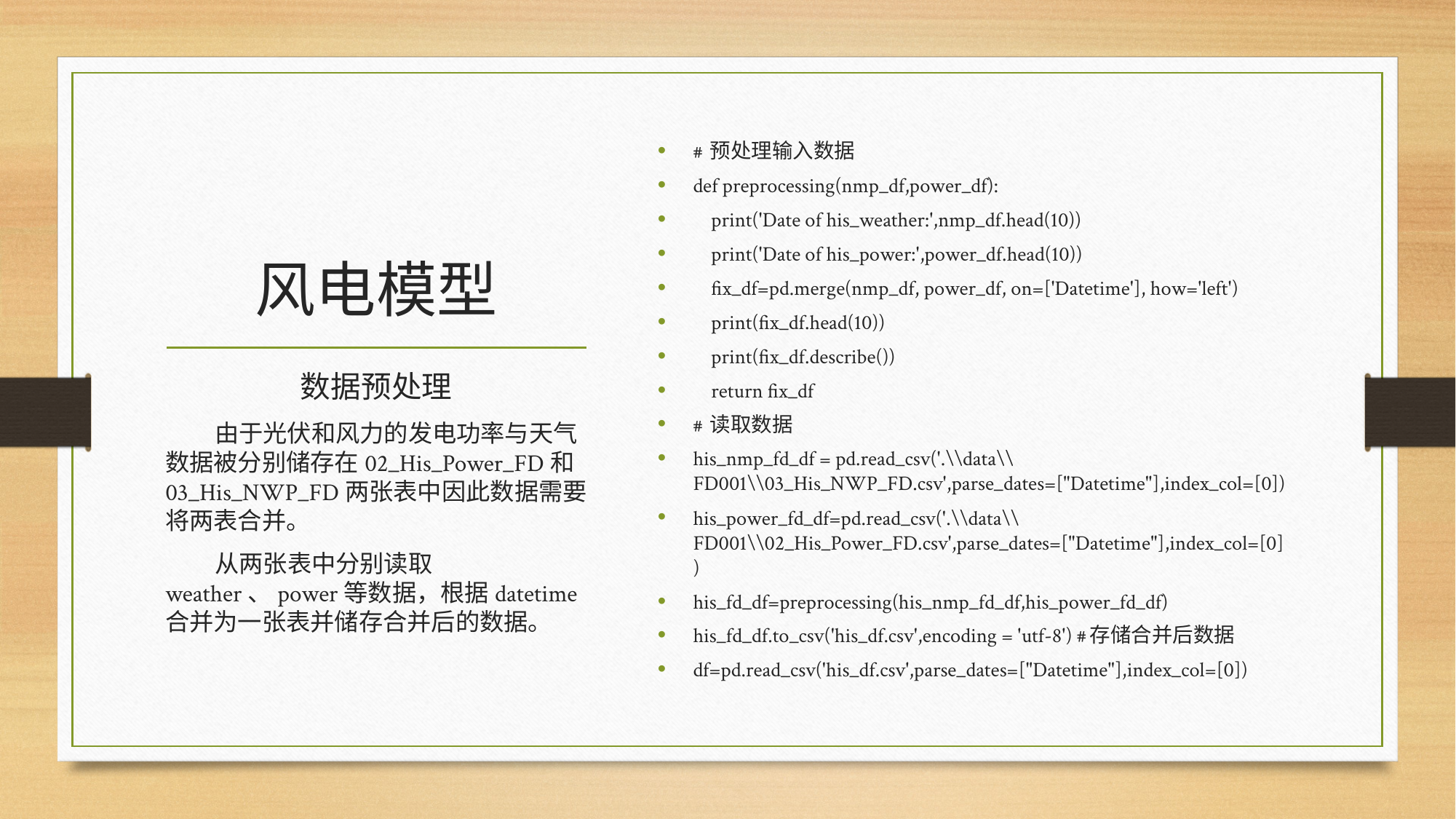

# 预处理输入数据
def preprocessing(nmp_df,power_df):
    print('Date of his_weather:',nmp_df.head(10))
    print('Date of his_power:',power_df.head(10))
    fix_df=pd.merge(nmp_df, power_df, on=['Datetime'], how='left')
    print(fix_df.head(10))
    print(fix_df.describe())
    return fix_df
# 读取数据
his_nmp_fd_df = pd.read_csv('.\\data\\FD001\\03_His_NWP_FD.csv',parse_dates=["Datetime"],index_col=[0])
his_power_fd_df=pd.read_csv('.\\data\\FD001\\02_His_Power_FD.csv',parse_dates=["Datetime"],index_col=[0])
his_fd_df=preprocessing(his_nmp_fd_df,his_power_fd_df)
his_fd_df.to_csv('his_df.csv',encoding = 'utf-8') #存储合并后数据
df=pd.read_csv('his_df.csv',parse_dates=["Datetime"],index_col=[0])
# 风电模型
数据预处理
        由于光伏和风力的发电功率与天气数据被分别储存在02_His_Power_FD和03_His_NWP_FD两张表中因此数据需要将两表合并。
        从两张表中分别读取weather、power等数据，根据datetime合并为一张表并储存合并后的数据。